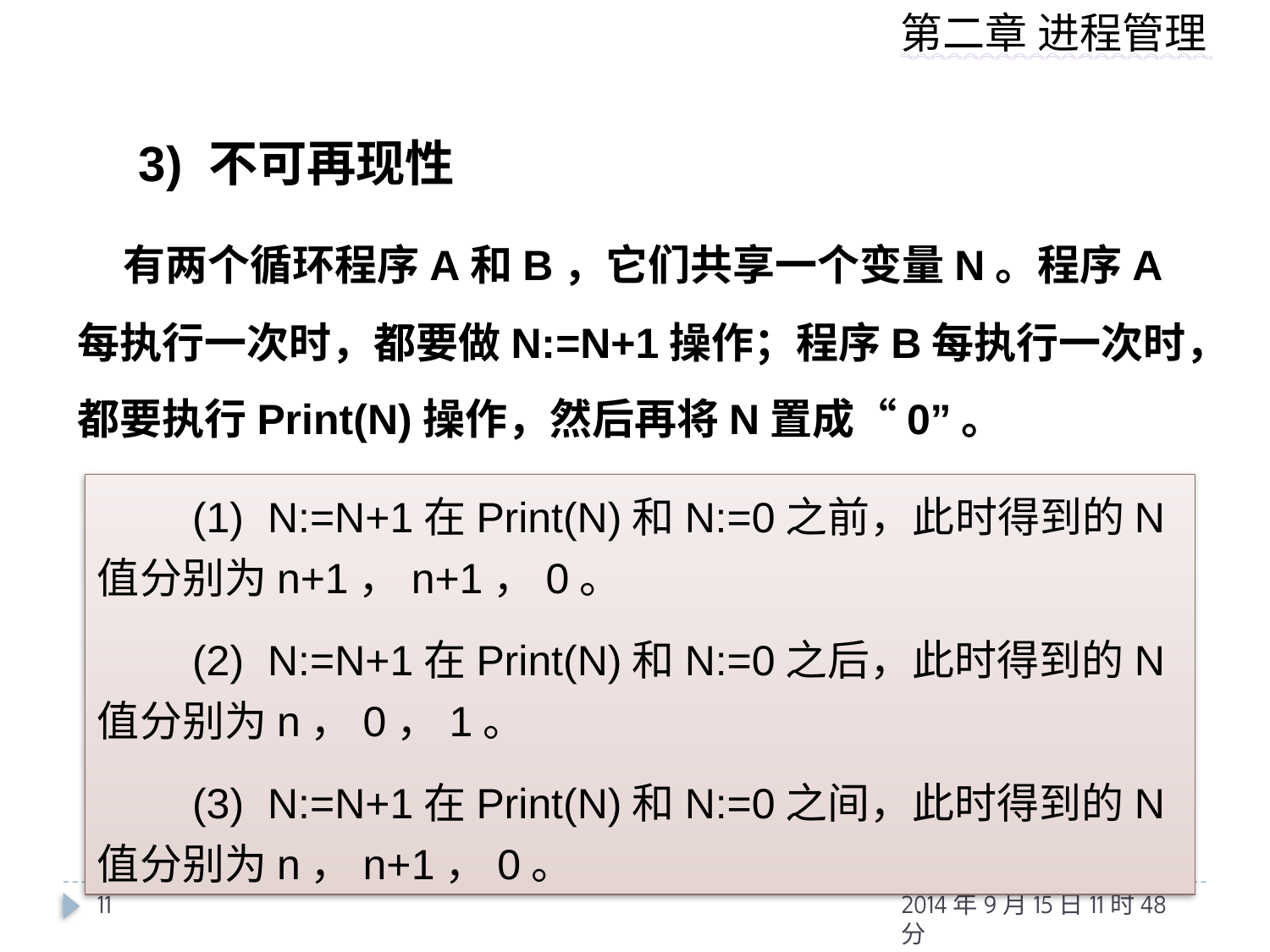

3) 不可再现性
   有两个循环程序A和B，它们共享一个变量N。程序A每执行一次时，都要做N:=N+1操作；程序B每执行一次时，都要执行Print(N)操作，然后再将N置成“0”。
        (1)  N:=N+1在Print(N)和N:=0之前，此时得到的N值分别为n+1，n+1，0。
　　(2)  N:=N+1在Print(N)和N:=0之后，此时得到的N值分别为n，0，1。
　　(3)  N:=N+1在Print(N)和N:=0之间，此时得到的N值分别为n，n+1，0。
11
2014年9月15日11时48分